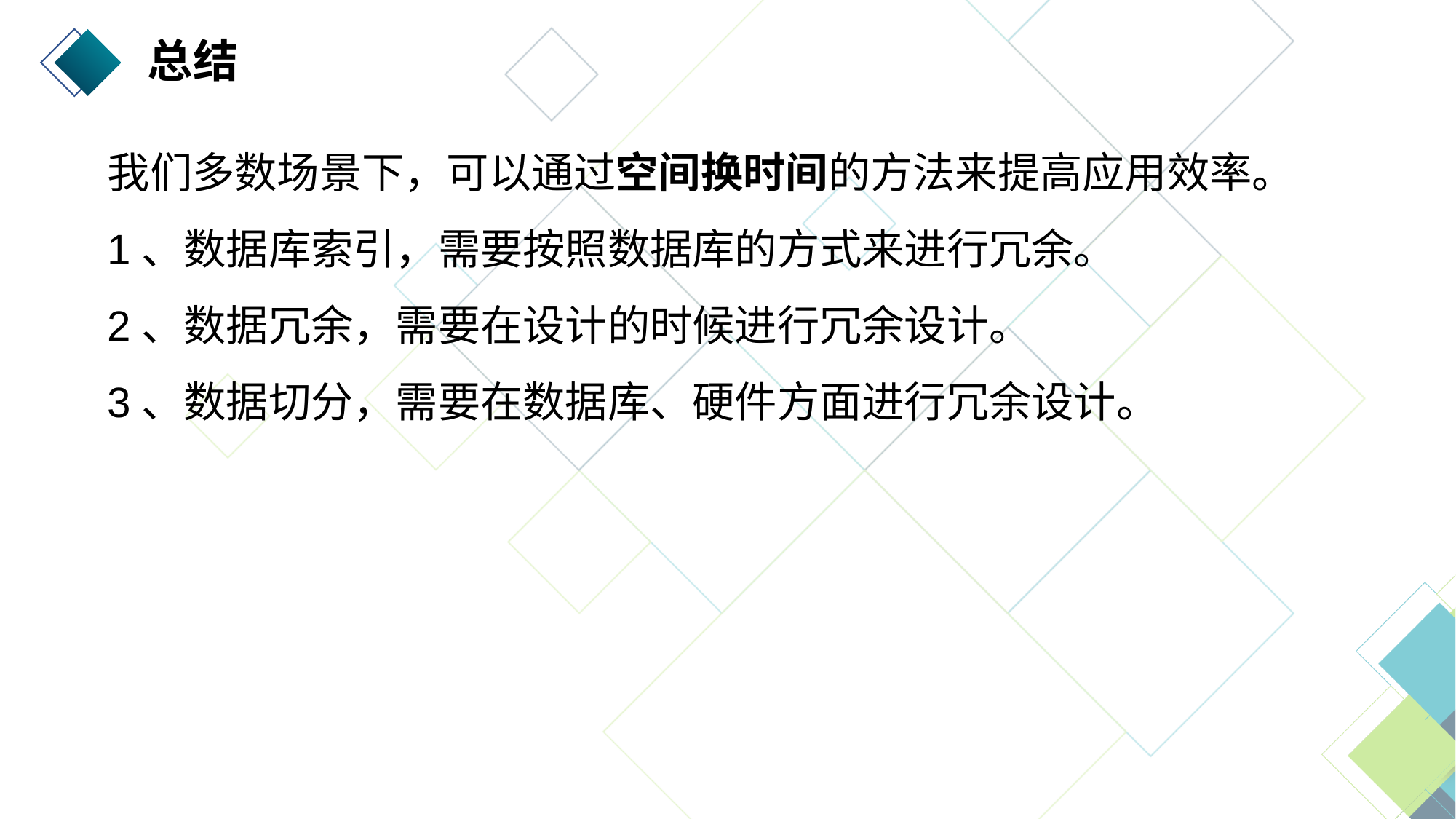

总结
我们多数场景下，可以通过空间换时间的方法来提高应用效率。
1、数据库索引，需要按照数据库的方式来进行冗余。
2、数据冗余，需要在设计的时候进行冗余设计。
3、数据切分，需要在数据库、硬件方面进行冗余设计。